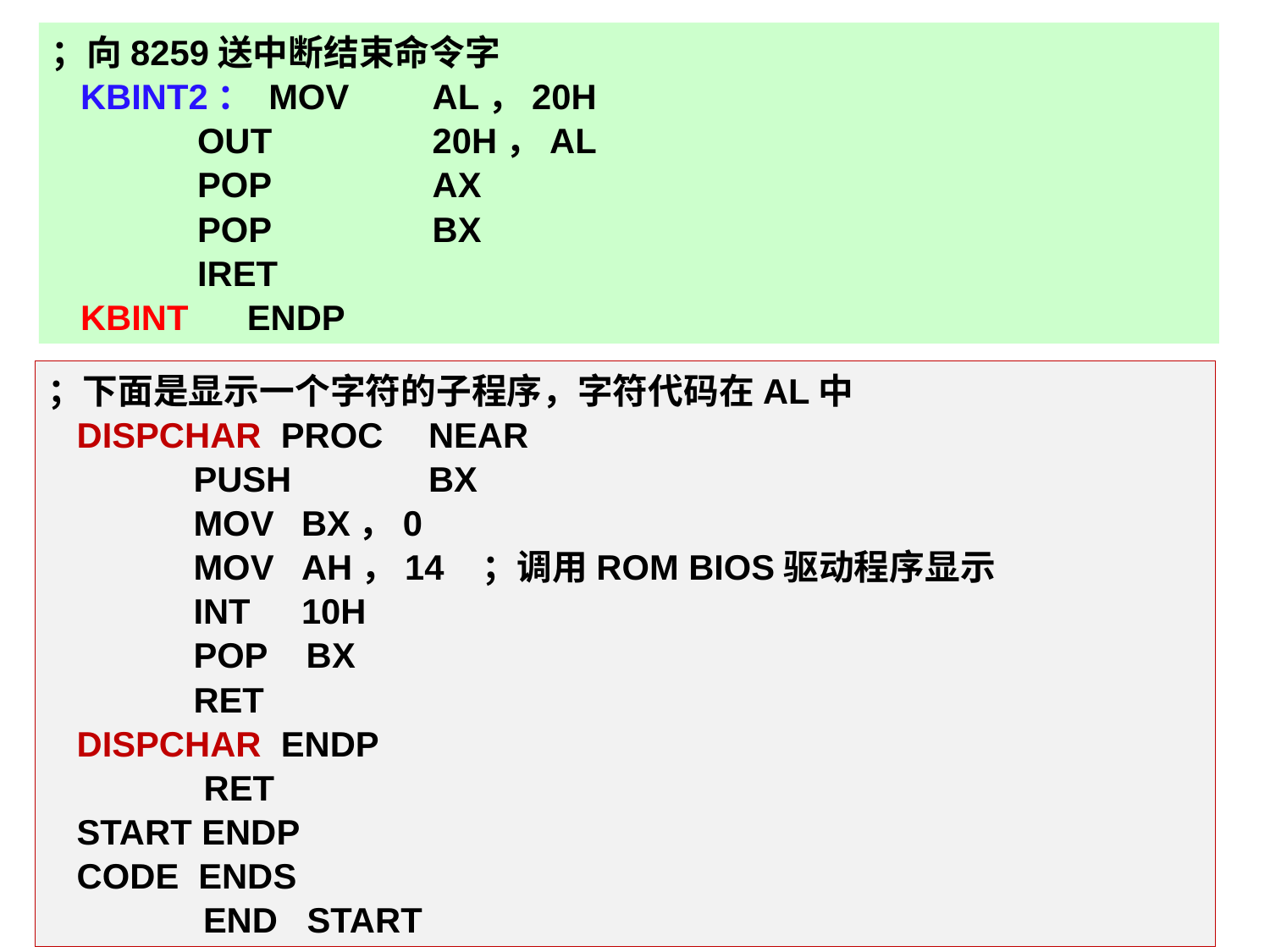

；向8259送中断结束命令字
   KBINT2： MOV 	AL，20H
               OUT    	20H，AL
               POP    	AX
               POP    	BX
               IRET
   KBINT      ENDP
；下面是显示一个字符的子程序，字符代码在AL中
   DISPCHAR  PROC 	NEAR
               PUSH  	BX
               MOV  	BX，0
               MOV  	AH，14   ；调用ROM BIOS驱动程序显示
               INT    	10H
               POP    BX
               RET
   DISPCHAR  ENDP
	   RET
   START ENDP
   CODE  ENDS
                END   START
206